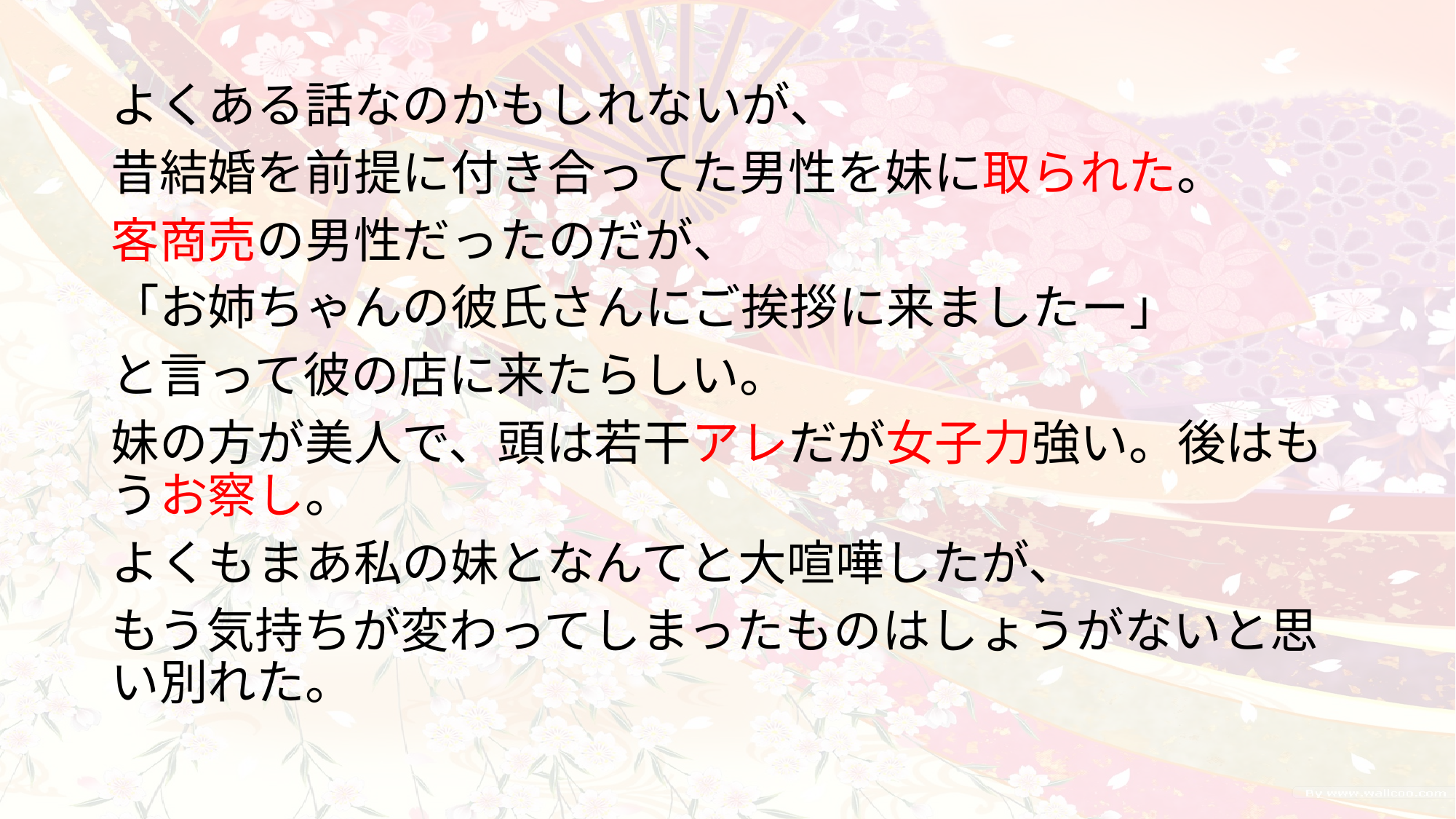

よくある話なのかもしれないが、
昔結婚を前提に付き合ってた男性を妹に取られた。
客商売の男性だったのだが、
「お姉ちゃんの彼氏さんにご挨拶に来ましたー」
と言って彼の店に来たらしい。
妹の方が美人で、頭は若干アレだが女子力強い。後はもうお察し。
よくもまあ私の妹となんてと大喧嘩したが、
もう気持ちが変わってしまったものはしょうがないと思い別れた。